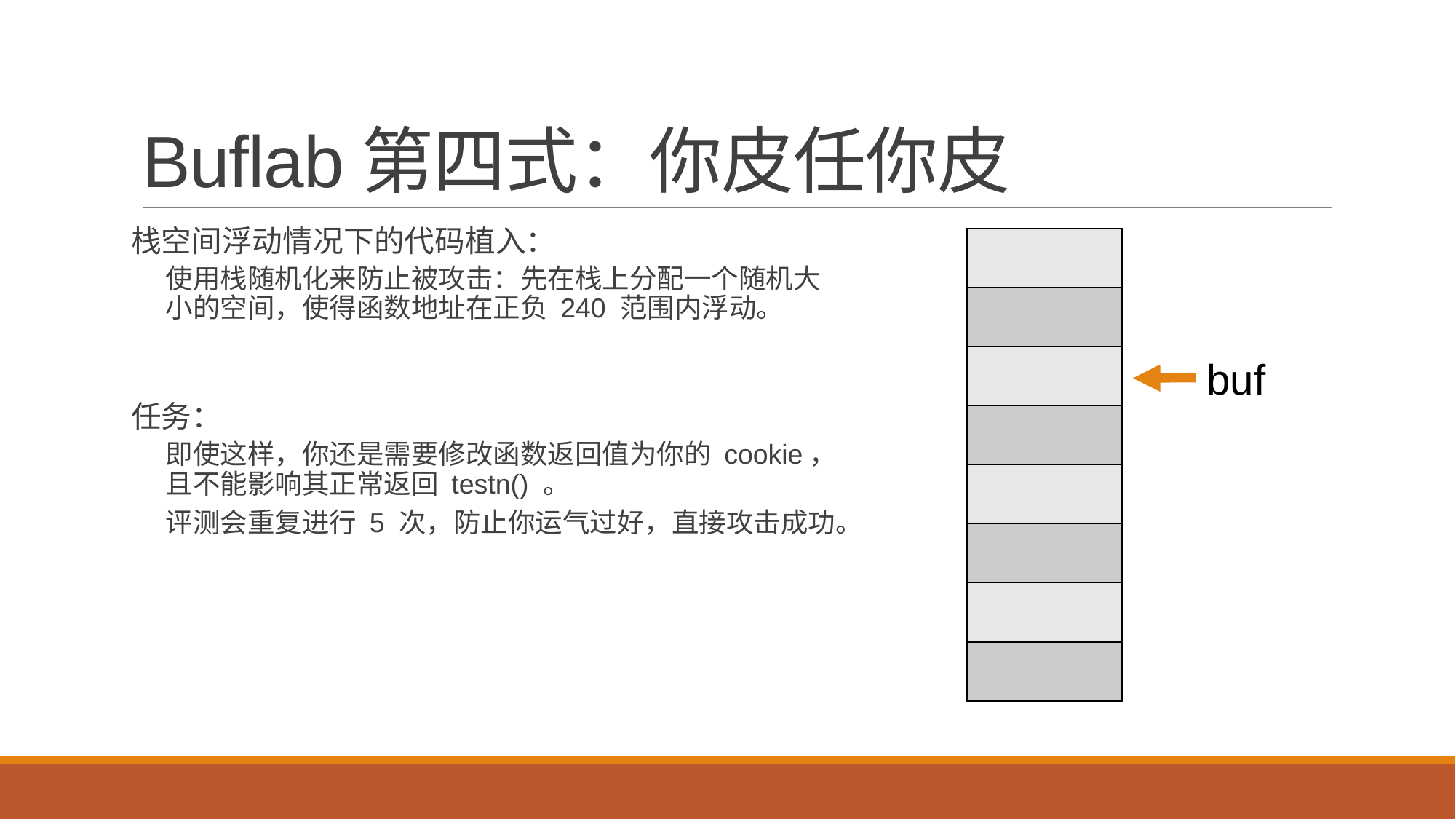

# Buflab第四式：你皮任你皮
栈空间浮动情况下的代码植入：
使用栈随机化来防止被攻击：先在栈上分配一个随机大小的空间，使得函数地址在正负 240 范围内浮动。

任务：
即使这样，你还是需要修改函数返回值为你的 cookie，且不能影响其正常返回 testn() 。
评测会重复进行 5 次，防止你运气过好，直接攻击成功。
|  |
| --- |
|  |
|  |
|  |
|  |
|  |
|  |
|  |
buf